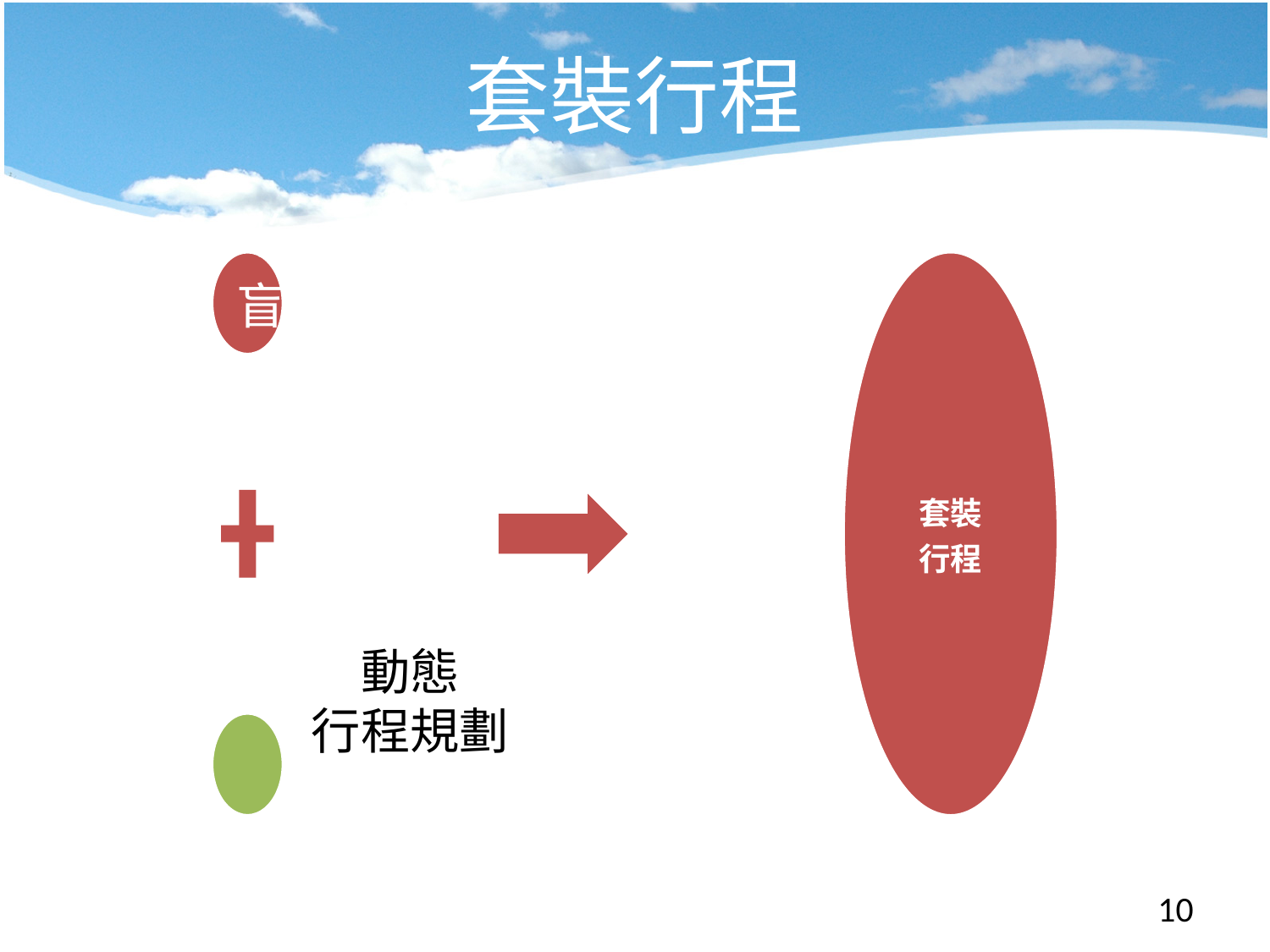

# 套裝行程
半盲旅
套裝
行程
動態
行程規劃
10